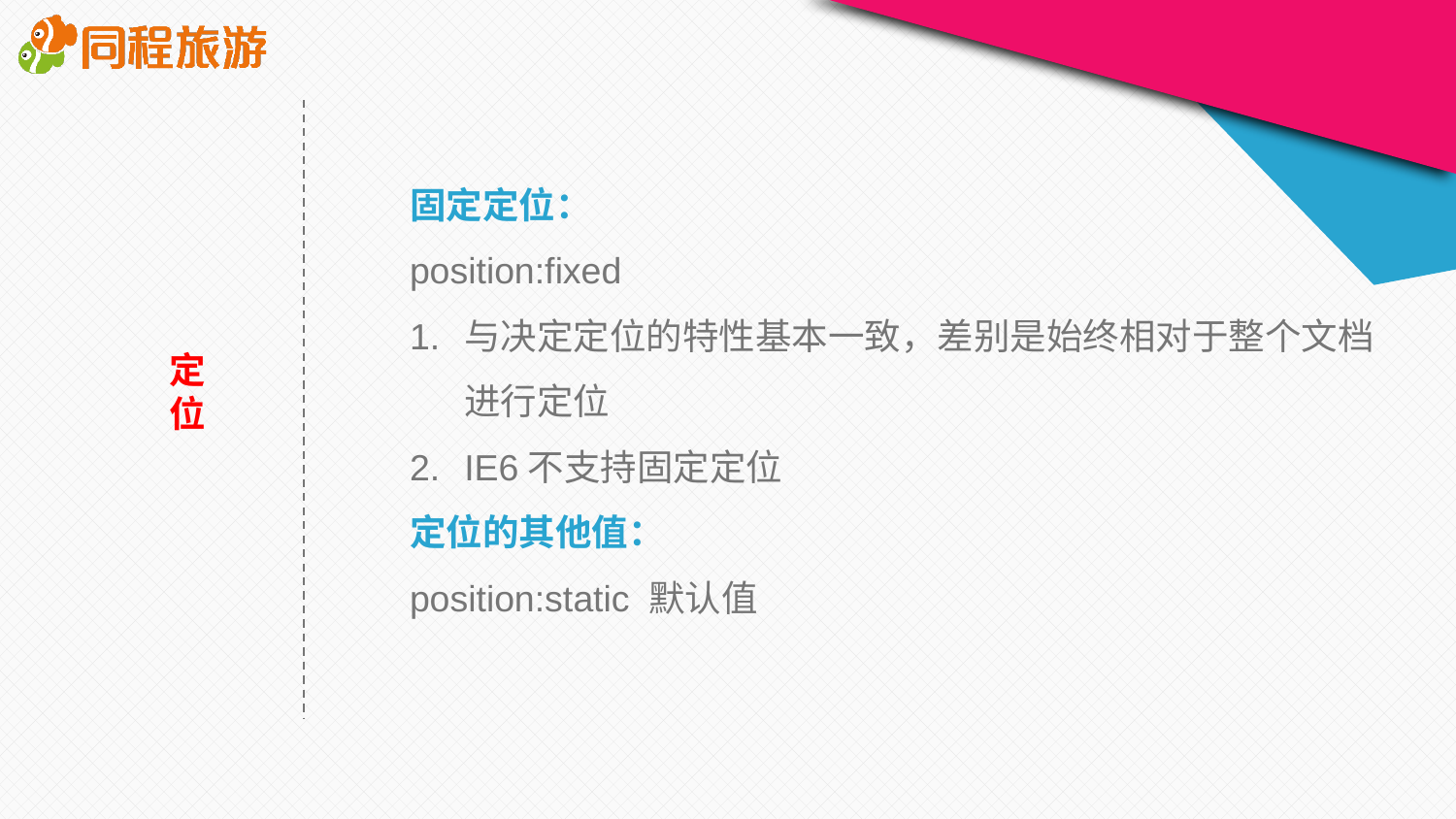

固定定位：
position:fixed
与决定定位的特性基本一致，差别是始终相对于整个文档进行定位
IE6不支持固定定位
定位的其他值：
position:static 默认值
定位